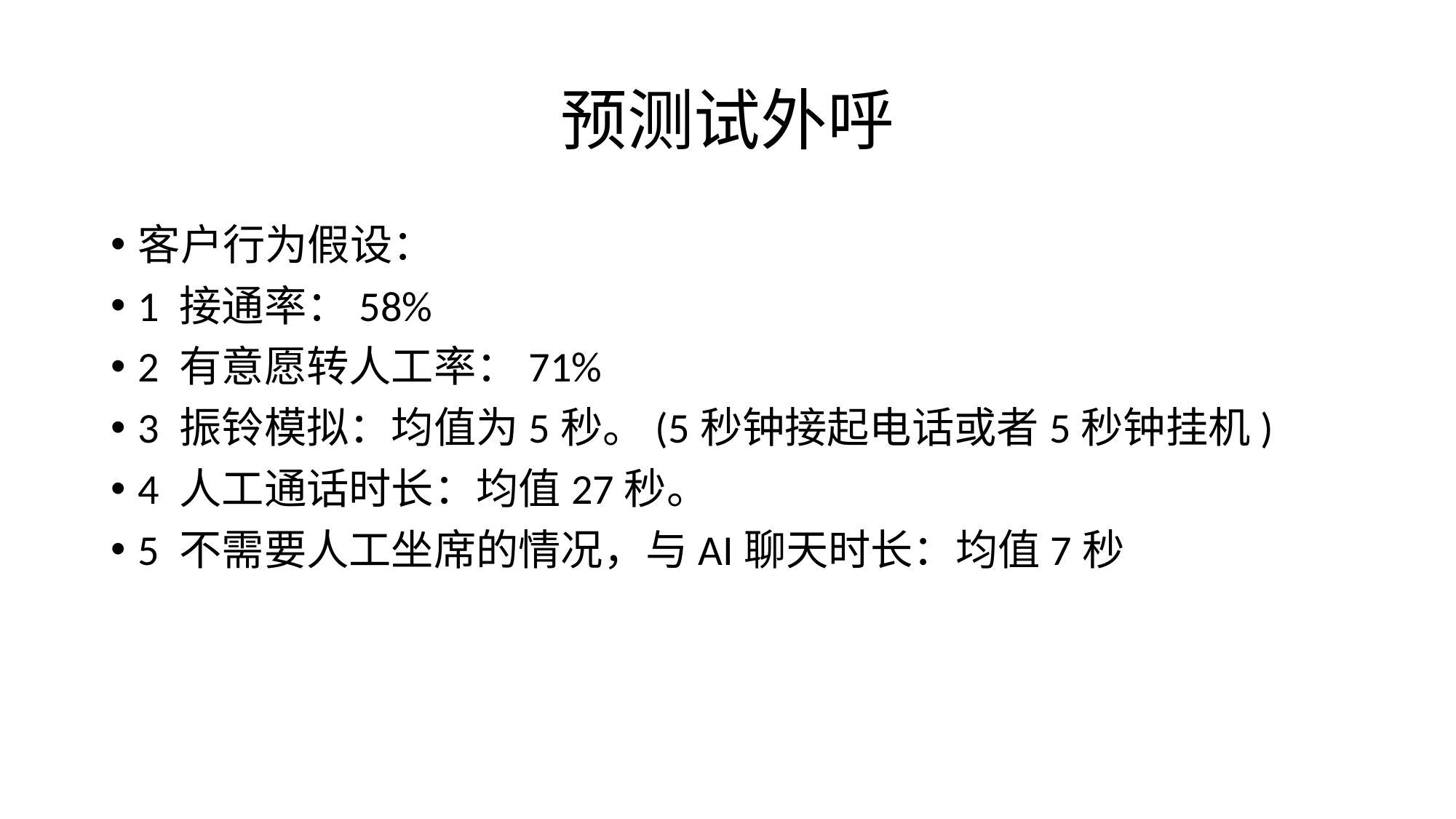

# 预测试外呼
客户行为假设：
1 接通率：58%
2 有意愿转人工率：71%
3 振铃模拟：均值为5秒。(5秒钟接起电话或者5秒钟挂机)
4 人工通话时长：均值27秒。
5 不需要人工坐席的情况，与AI聊天时长：均值7秒